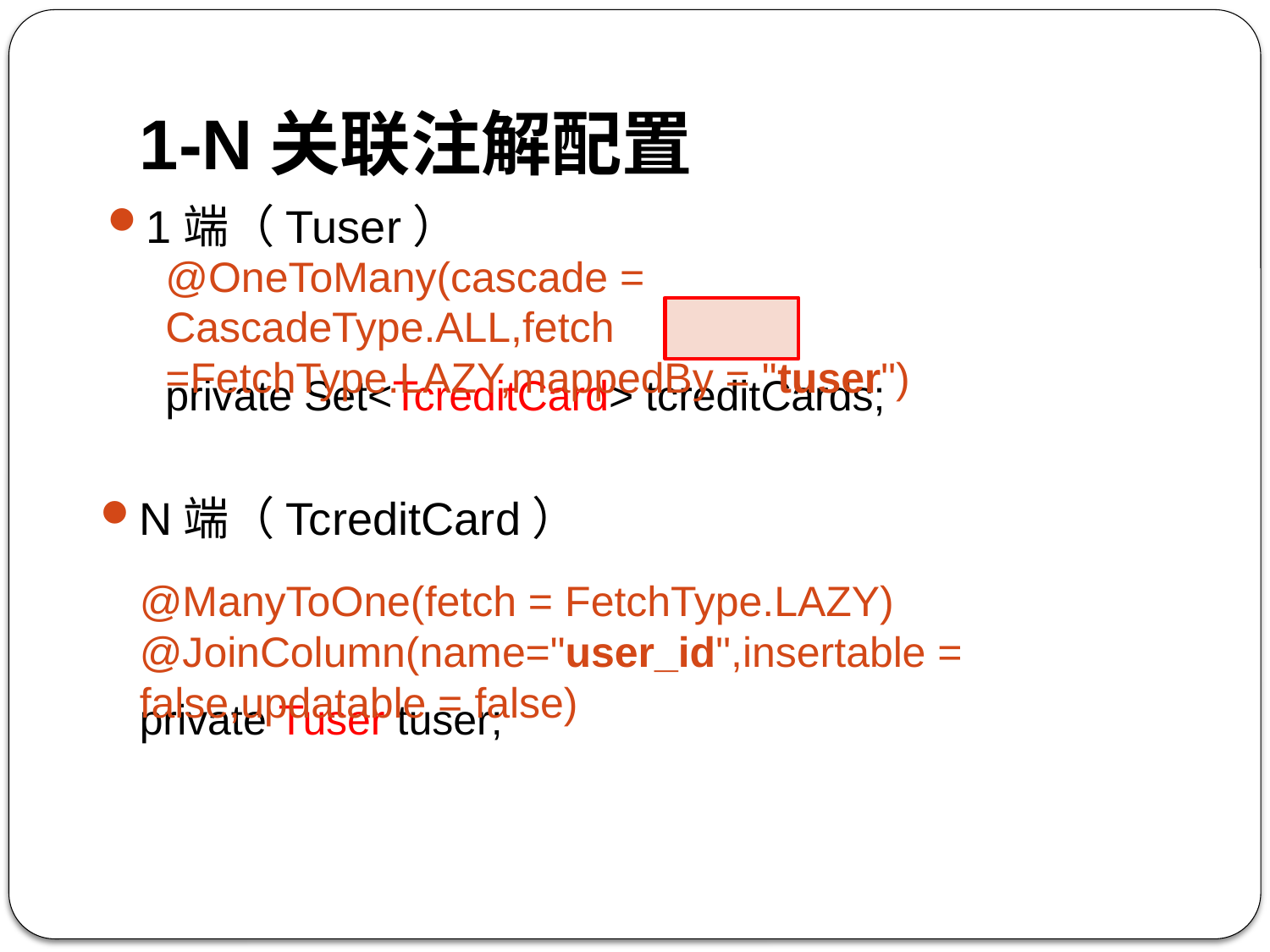

# 1-N关联注解配置
1端（Tuser）
@OneToMany(cascade = CascadeType.ALL,fetch =FetchType.LAZY,mappedBy = "tuser")

private Set<TcreditCard> tcreditCards;
N端（TcreditCard）
@ManyToOne(fetch = FetchType.LAZY)
@JoinColumn(name="user_id",insertable = false,updatable = false)
private Tuser tuser;